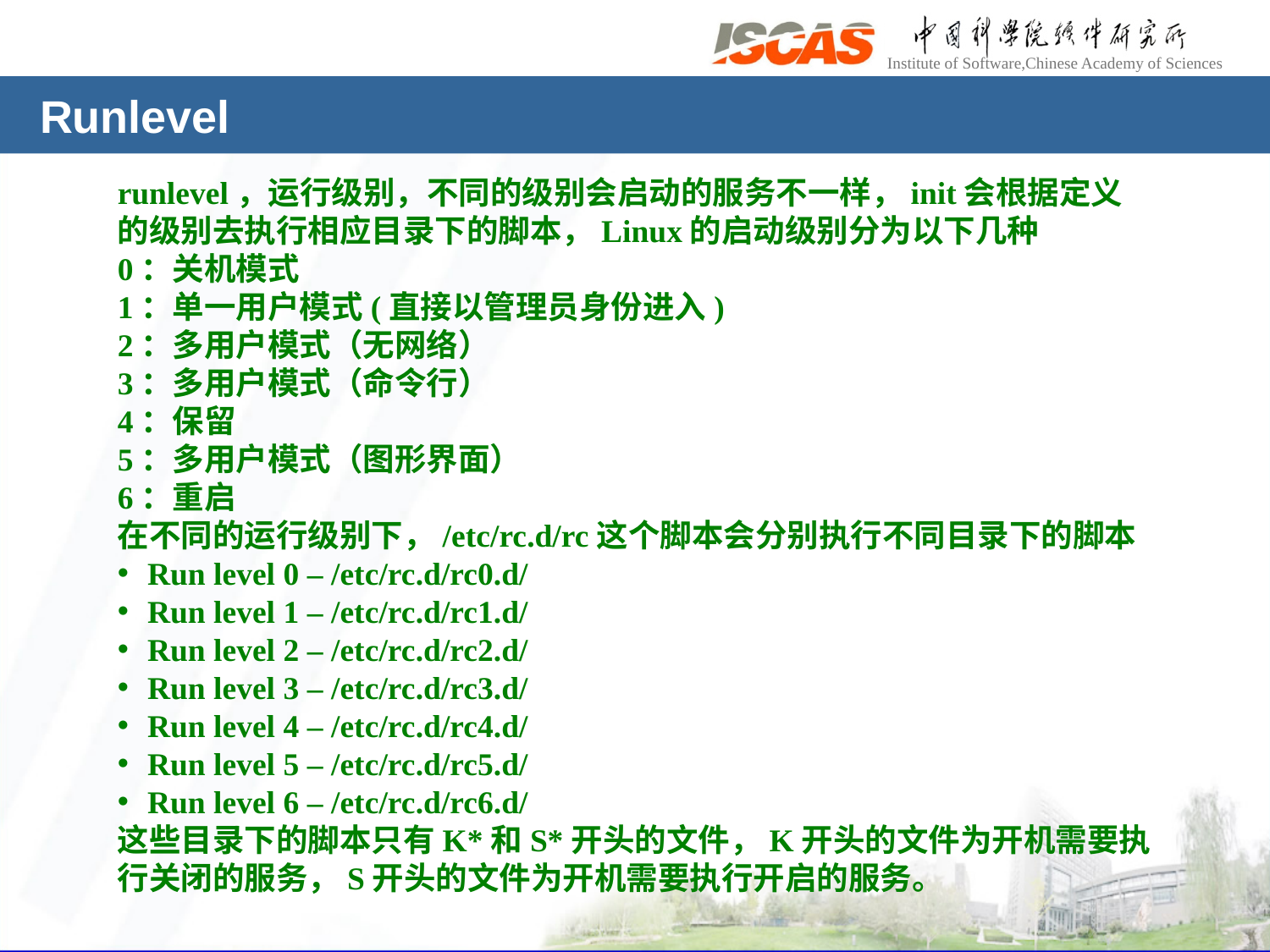

# Runlevel
runlevel，运行级别，不同的级别会启动的服务不一样，init会根据定义的级别去执行相应目录下的脚本，Linux的启动级别分为以下几种
0：关机模式
1：单一用户模式(直接以管理员身份进入)
2：多用户模式（无网络）
3：多用户模式（命令行）
4：保留
5：多用户模式（图形界面）
6：重启
在不同的运行级别下，/etc/rc.d/rc这个脚本会分别执行不同目录下的脚本
Run level 0 – /etc/rc.d/rc0.d/
Run level 1 – /etc/rc.d/rc1.d/
Run level 2 – /etc/rc.d/rc2.d/
Run level 3 – /etc/rc.d/rc3.d/
Run level 4 – /etc/rc.d/rc4.d/
Run level 5 – /etc/rc.d/rc5.d/
Run level 6 – /etc/rc.d/rc6.d/
这些目录下的脚本只有K*和S*开头的文件，K开头的文件为开机需要执行关闭的服务，S开头的文件为开机需要执行开启的服务。